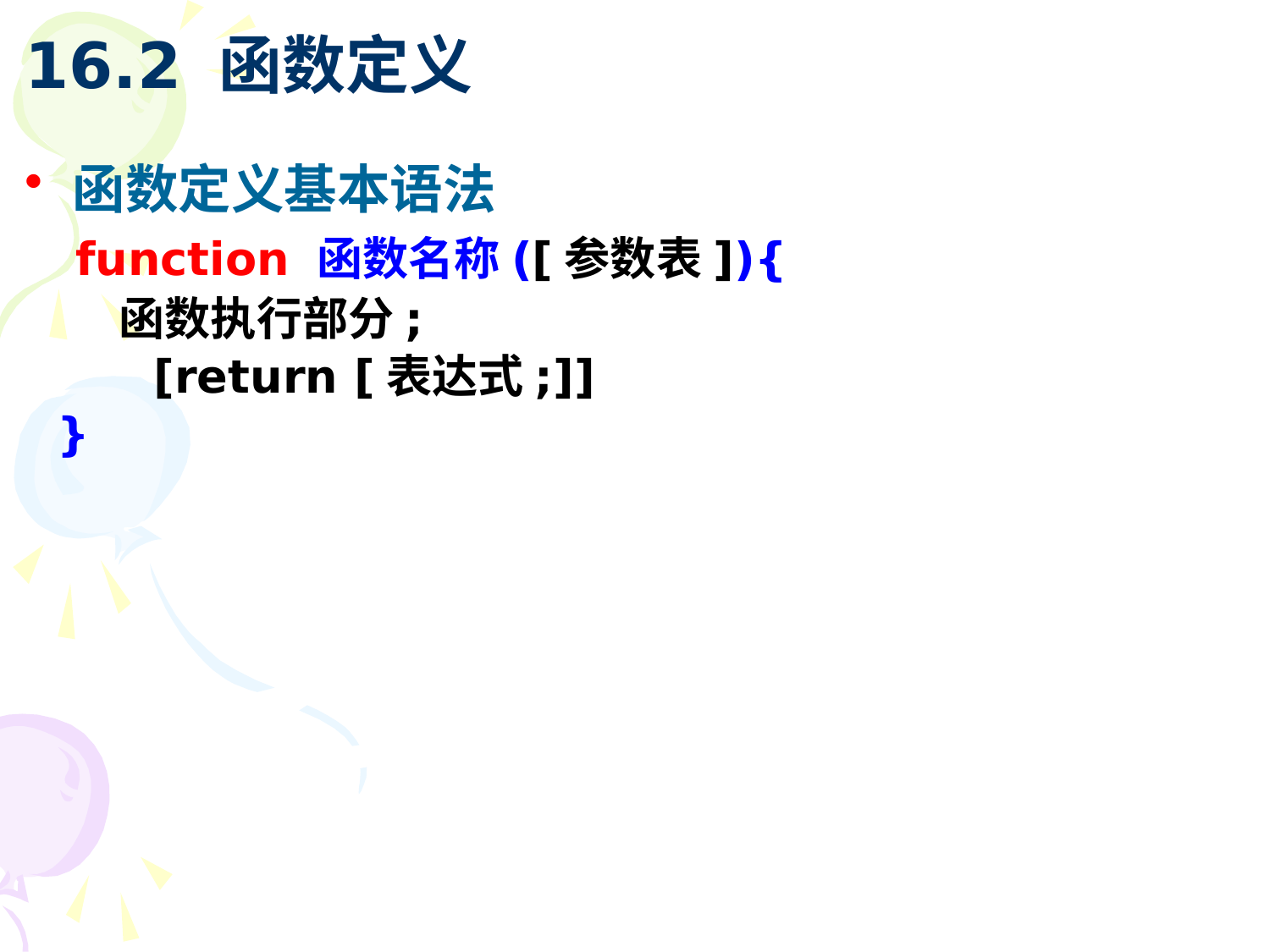

# 16.2 函数定义
函数定义基本语法
   function 函数名称([参数表]){
        函数执行部分;
        [return [表达式;]]
  }